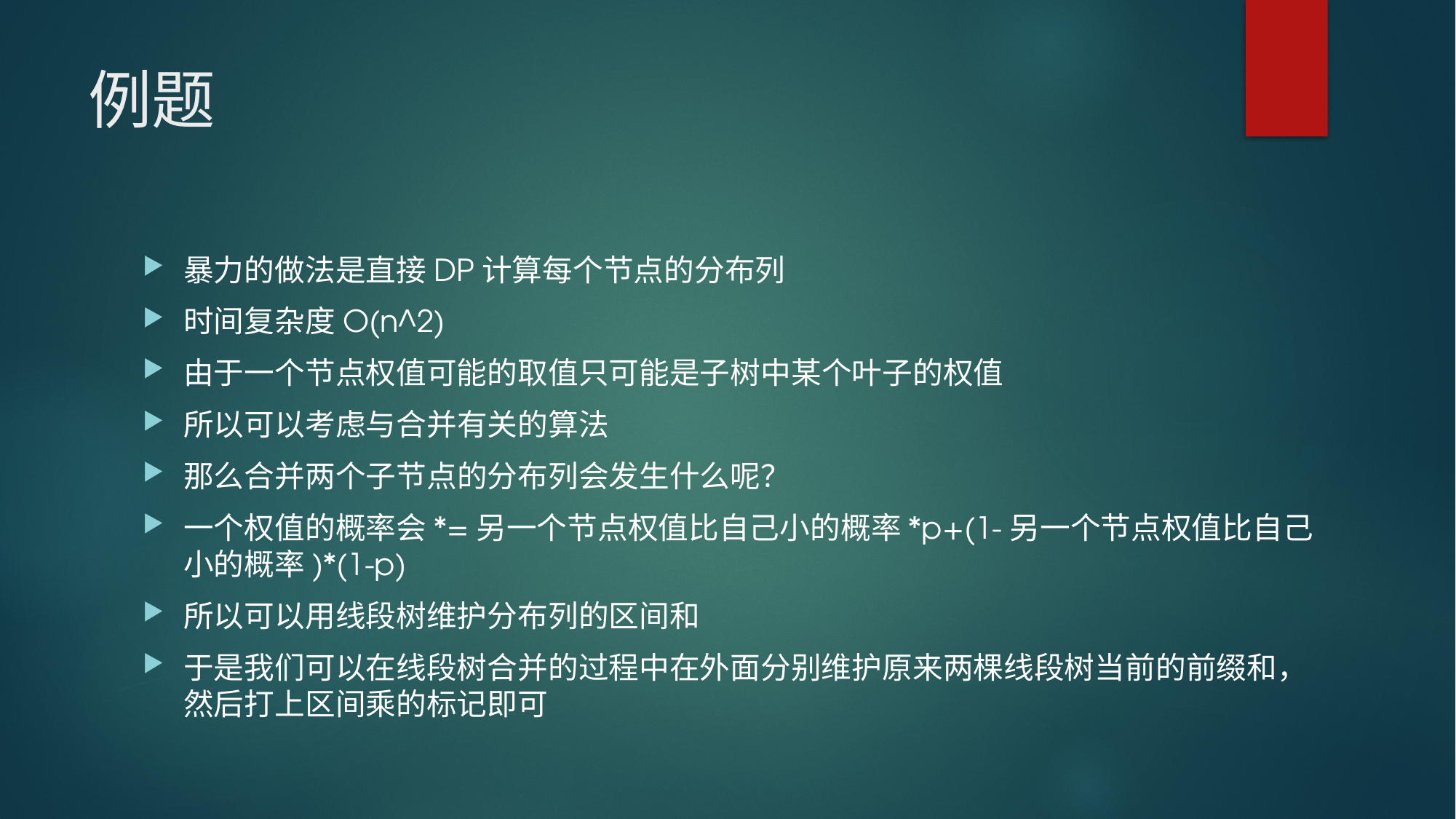

# 例题
暴力的做法是直接DP计算每个节点的分布列
时间复杂度O(n^2)
由于一个节点权值可能的取值只可能是子树中某个叶子的权值
所以可以考虑与合并有关的算法
那么合并两个子节点的分布列会发生什么呢？
一个权值的概率会*=另一个节点权值比自己小的概率*p+(1-另一个节点权值比自己小的概率)*(1-p)
所以可以用线段树维护分布列的区间和
于是我们可以在线段树合并的过程中在外面分别维护原来两棵线段树当前的前缀和，然后打上区间乘的标记即可